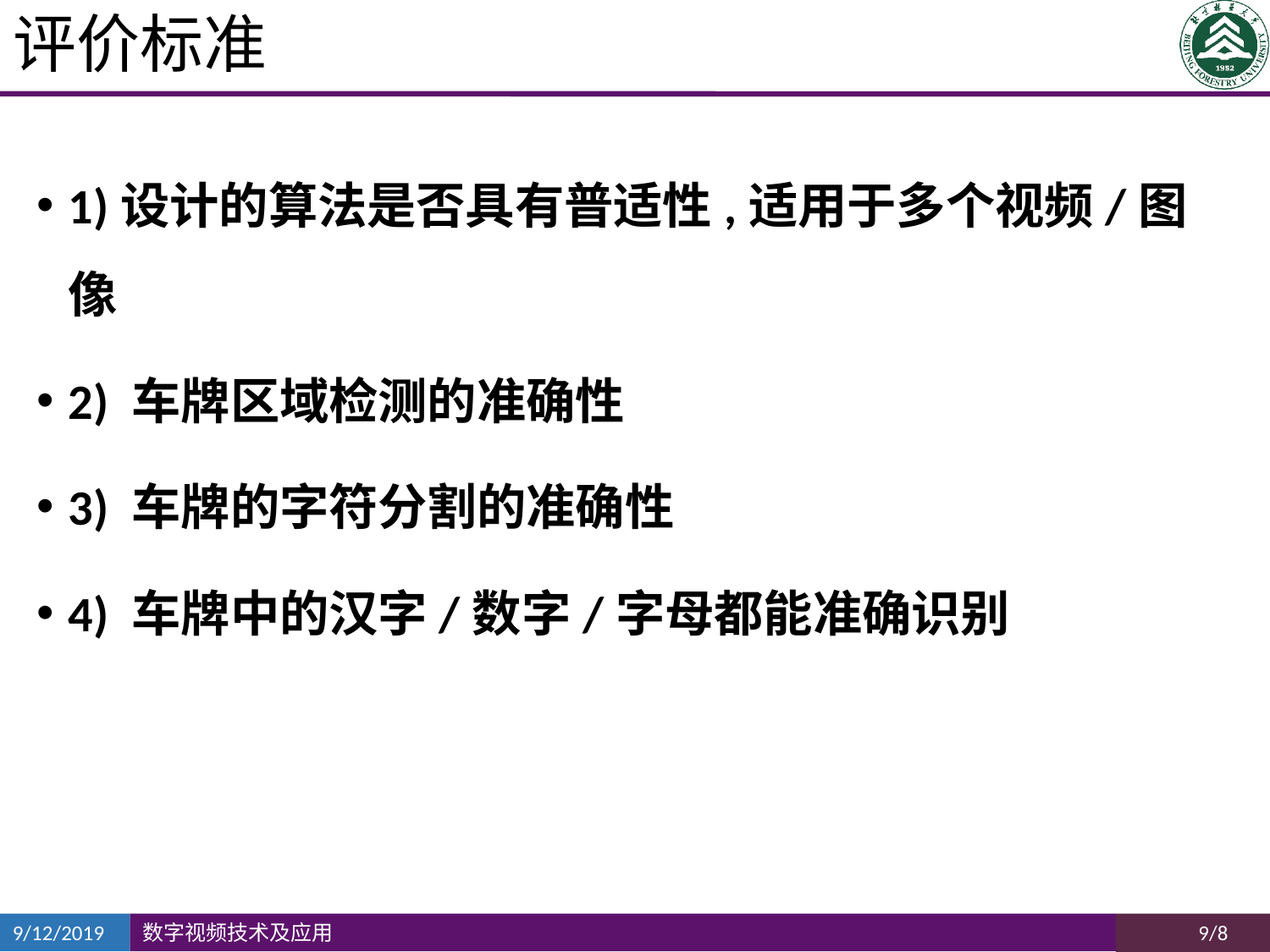

#
评价标准
1)设计的算法是否具有普适性,适用于多个视频/图像
2) 车牌区域检测的准确性
3) 车牌的字符分割的准确性
4) 车牌中的汉字/数字/字母都能准确识别